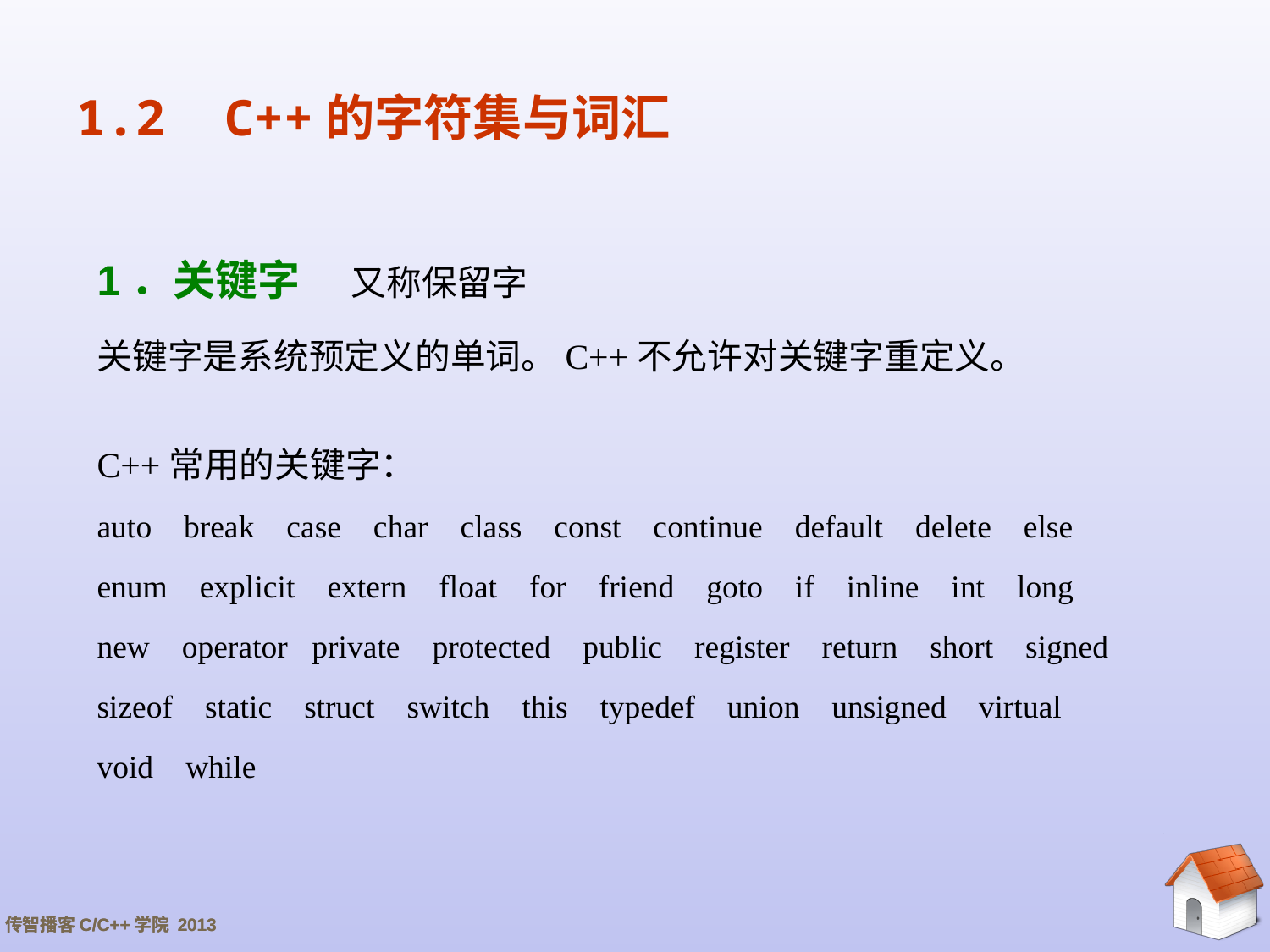

1.2  C++的字符集与词汇
1．关键字	又称保留字
关键字是系统预定义的单词。C++不允许对关键字重定义。
C++常用的关键字：
auto    break    case    char    class    const    continue    default    delete    else
enum    explicit    extern    float    for    friend    goto    if    inline    int    long
new    operator   private    protected    public    register    return    short    signed
sizeof    static    struct    switch    this    typedef    union    unsigned    virtual
void    while